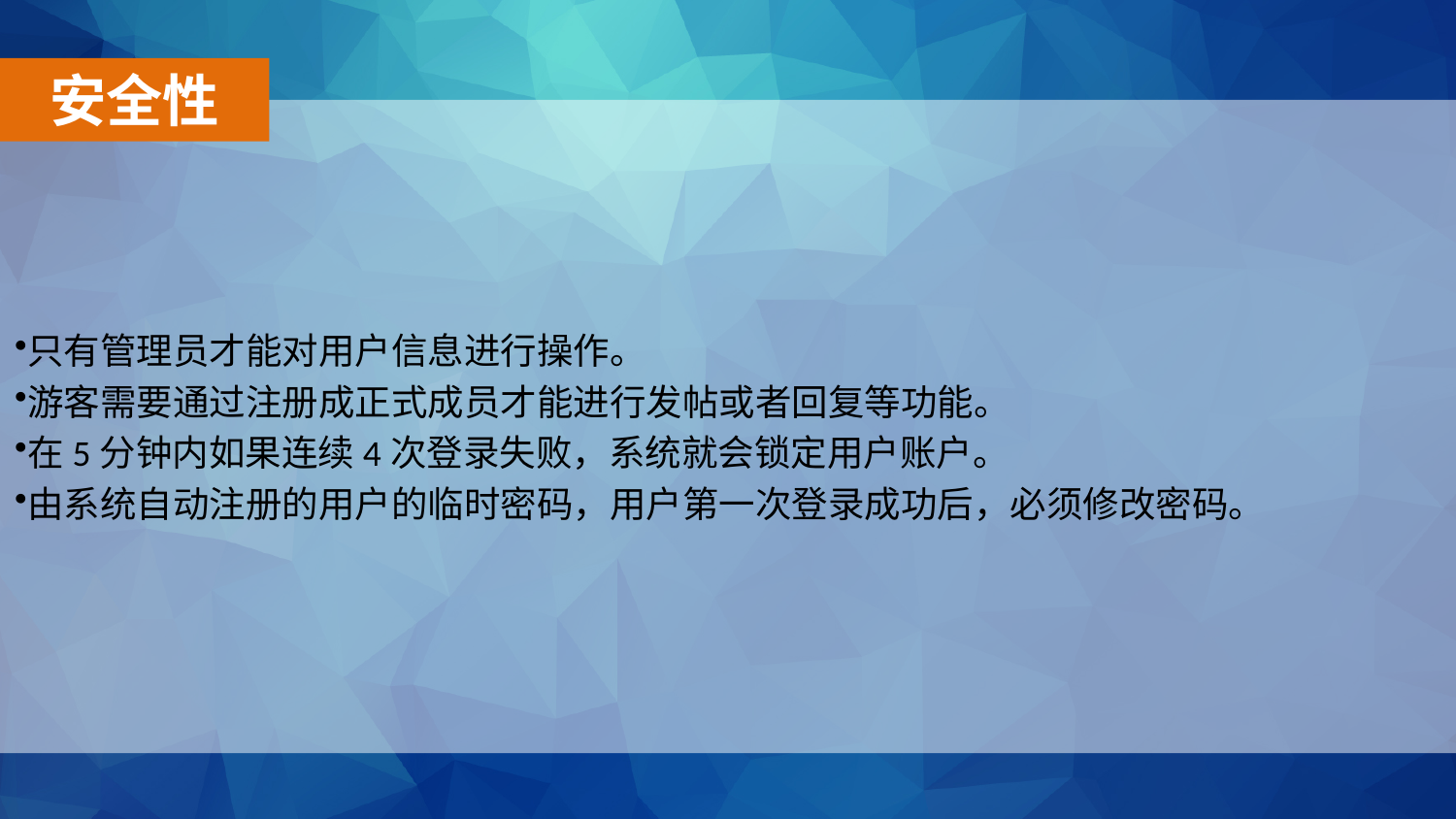

安全性
只有管理员才能对用户信息进行操作。
游客需要通过注册成正式成员才能进行发帖或者回复等功能。
在5分钟内如果连续4次登录失败，系统就会锁定用户账户。
由系统自动注册的用户的临时密码，用户第一次登录成功后，必须修改密码。